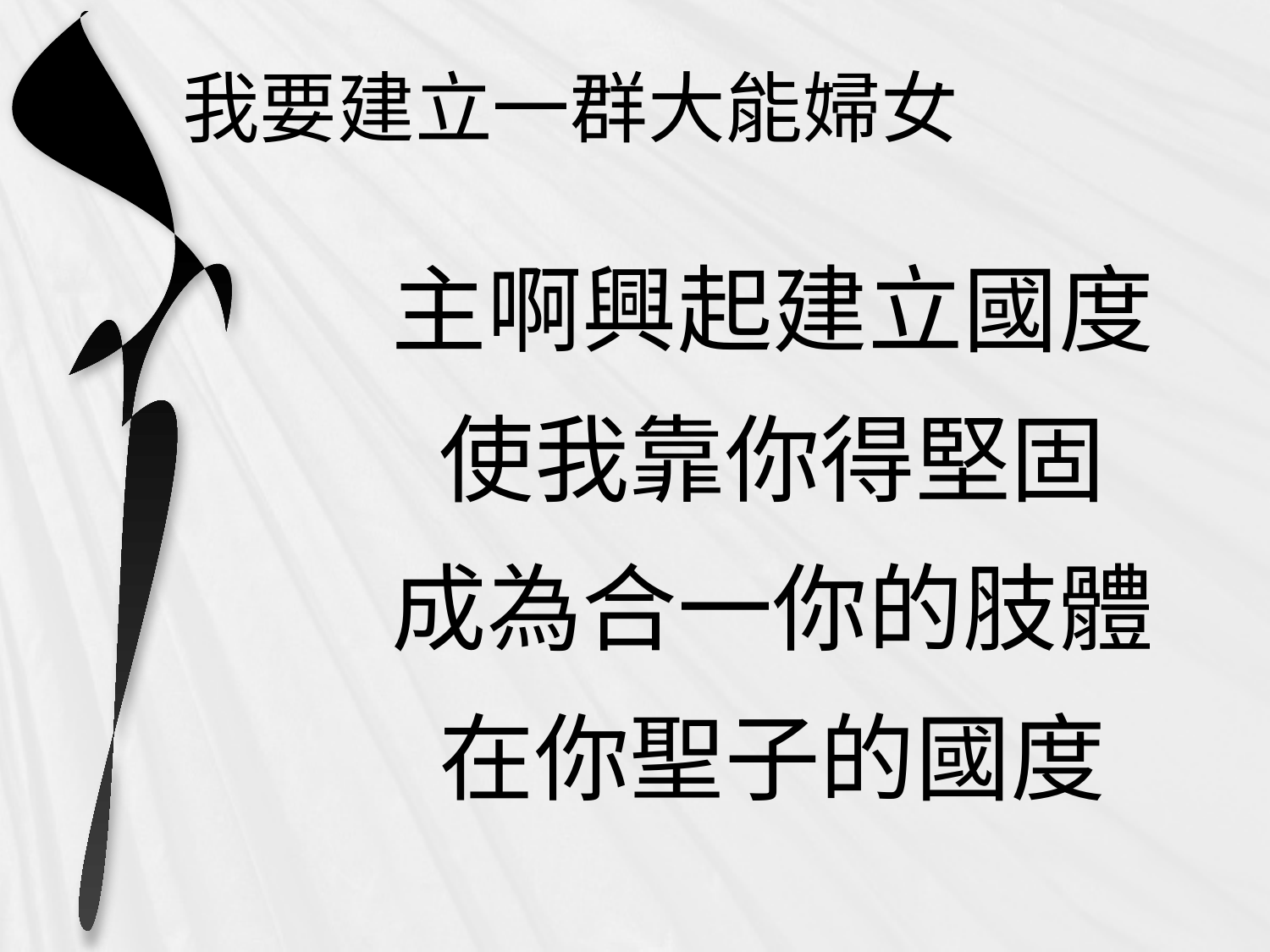

# 我要建立一群大能婦女
主啊興起建立國度
使我靠你得堅固
成為合一你的肢體
在你聖子的國度